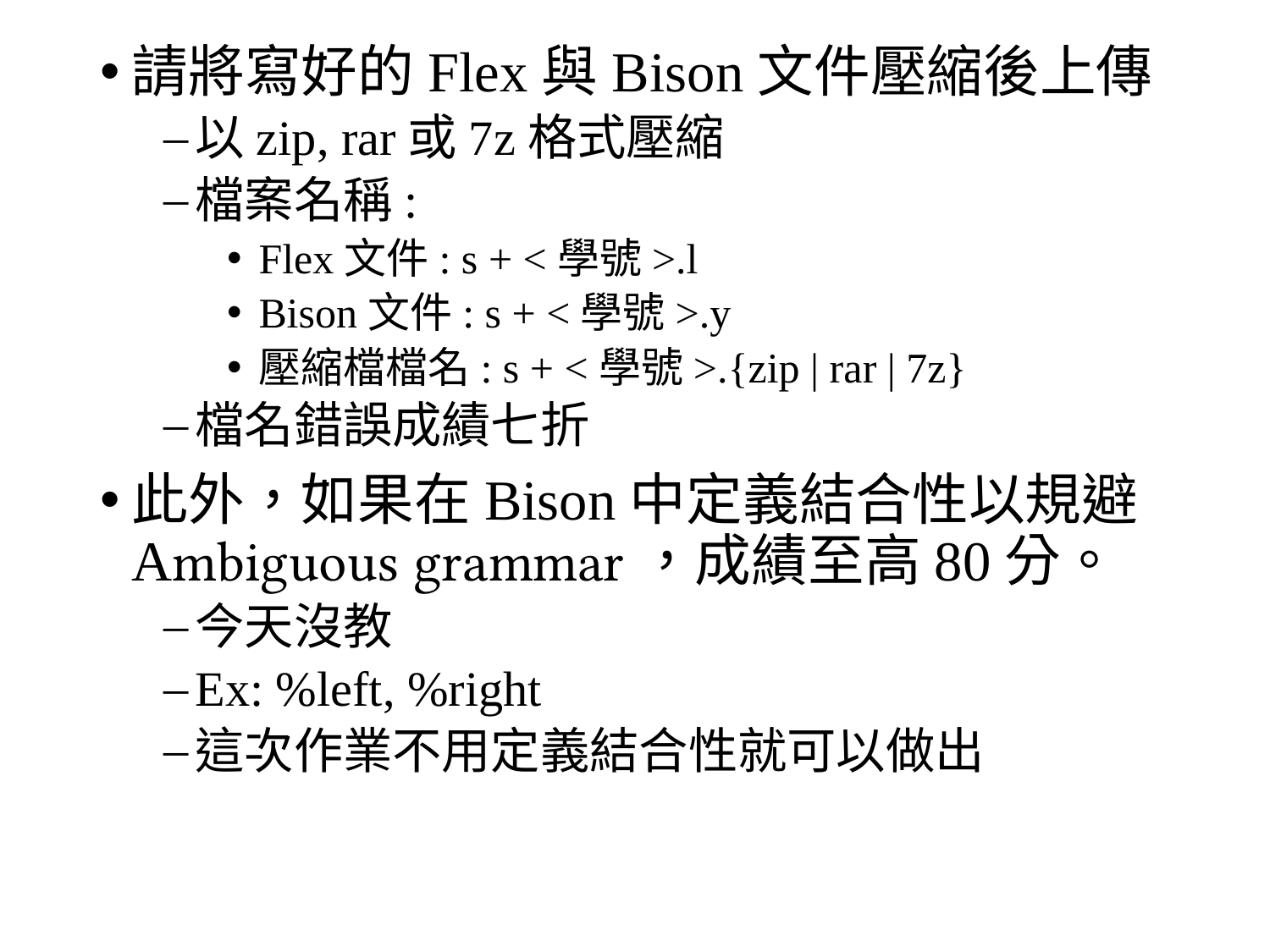

請將寫好的Flex與Bison文件壓縮後上傳
以zip, rar或7z格式壓縮
檔案名稱:
Flex文件: s + <學號>.l
Bison文件: s + <學號>.y
壓縮檔檔名: s + <學號>.{zip | rar | 7z}
檔名錯誤成績七折
此外，如果在Bison中定義結合性以規避Ambiguous grammar，成績至高80分。
今天沒教
Ex: %left, %right
這次作業不用定義結合性就可以做出